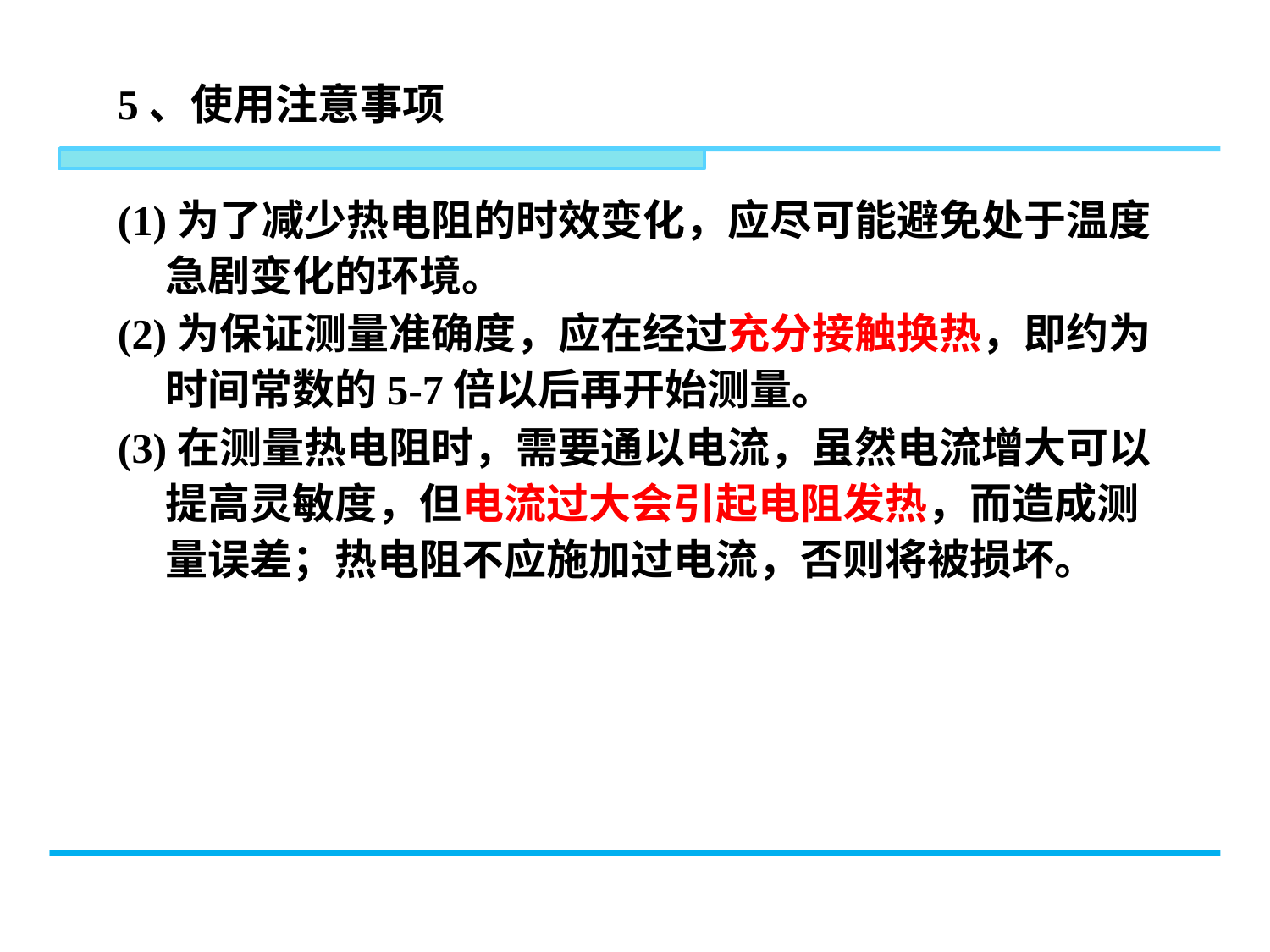

5、使用注意事项

(1)为了减少热电阻的时效变化，应尽可能避免处于温度急剧变化的环境。
(2)为保证测量准确度，应在经过充分接触换热，即约为时间常数的5-7倍以后再开始测量。
(3)在测量热电阻时，需要通以电流，虽然电流增大可以提高灵敏度，但电流过大会引起电阻发热，而造成测量误差；热电阻不应施加过电流，否则将被损坏。